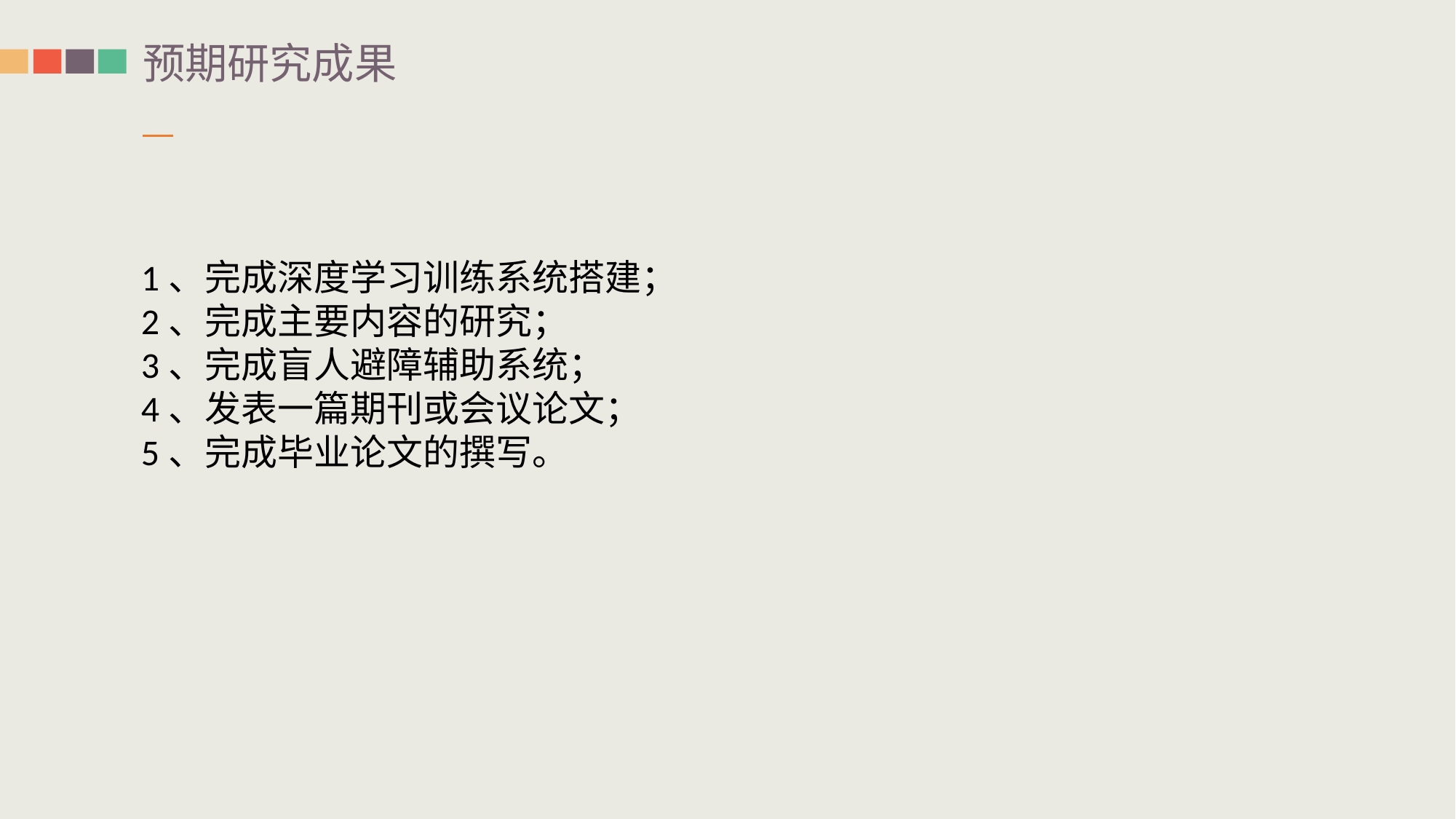

预期研究成果

1、完成深度学习训练系统搭建；
2、完成主要内容的研究；
3、完成盲人避障辅助系统；
4、发表一篇期刊或会议论文；
5、完成毕业论文的撰写。